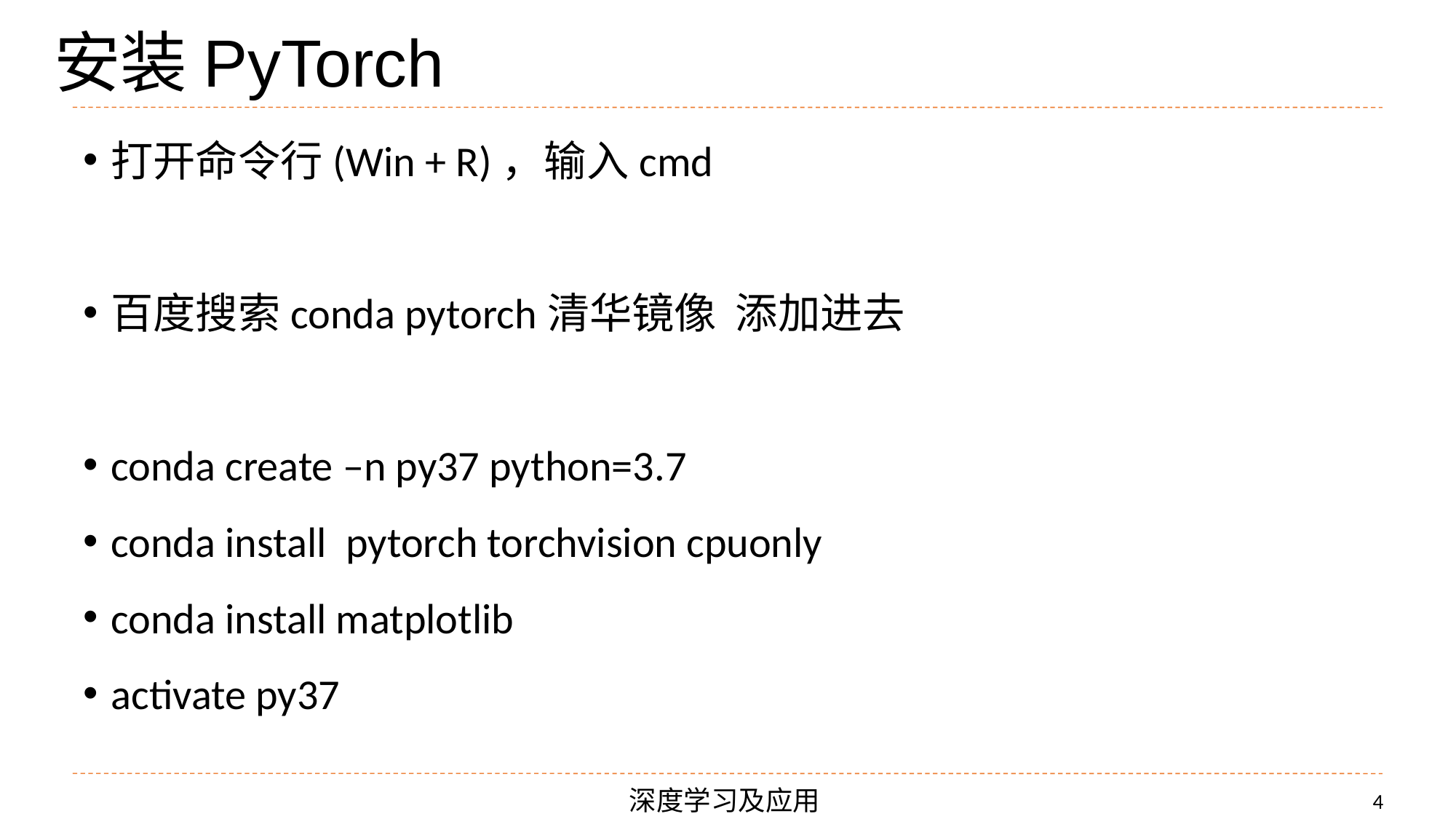

# 安装PyTorch
打开命令行(Win + R)，输入cmd

百度搜索conda pytorch清华镜像  添加进去

conda create –n py37 python=3.7
conda install  pytorch torchvision cpuonly
conda install matplotlib
activate py37